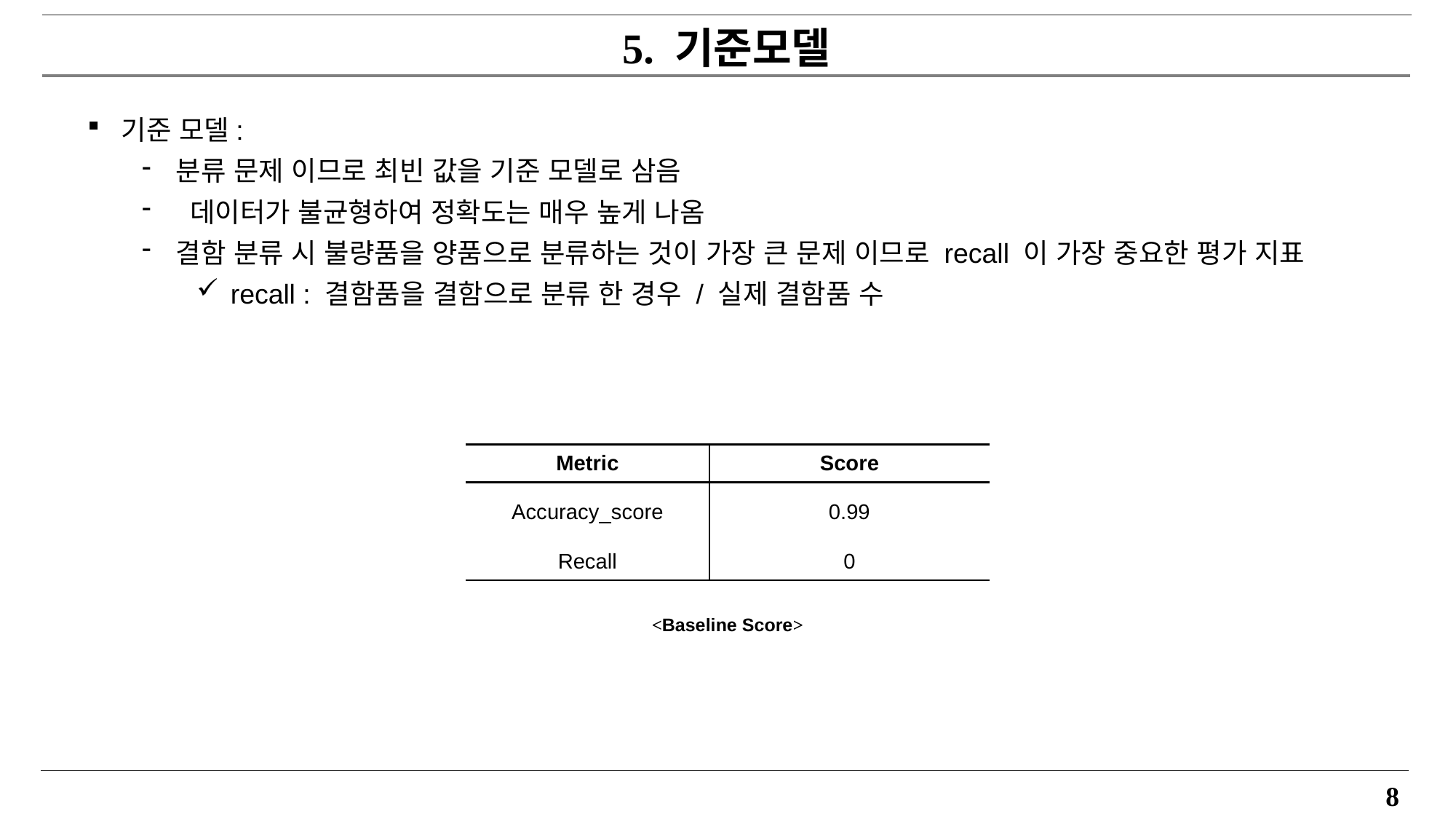

5. 기준모델
기준 모델:
분류 문제 이므로 최빈 값을 기준 모델로 삼음
 데이터가 불균형하여 정확도는 매우 높게 나옴
결함 분류 시 불량품을 양품으로 분류하는 것이 가장 큰 문제 이므로 recall 이 가장 중요한 평가 지표
recall : 결함품을 결함으로 분류 한 경우 / 실제 결함품 수
| Metric | Score |
| --- | --- |
| Accuracy\_score | 0.99 |
| Recall | 0 |
<Baseline Score>
8